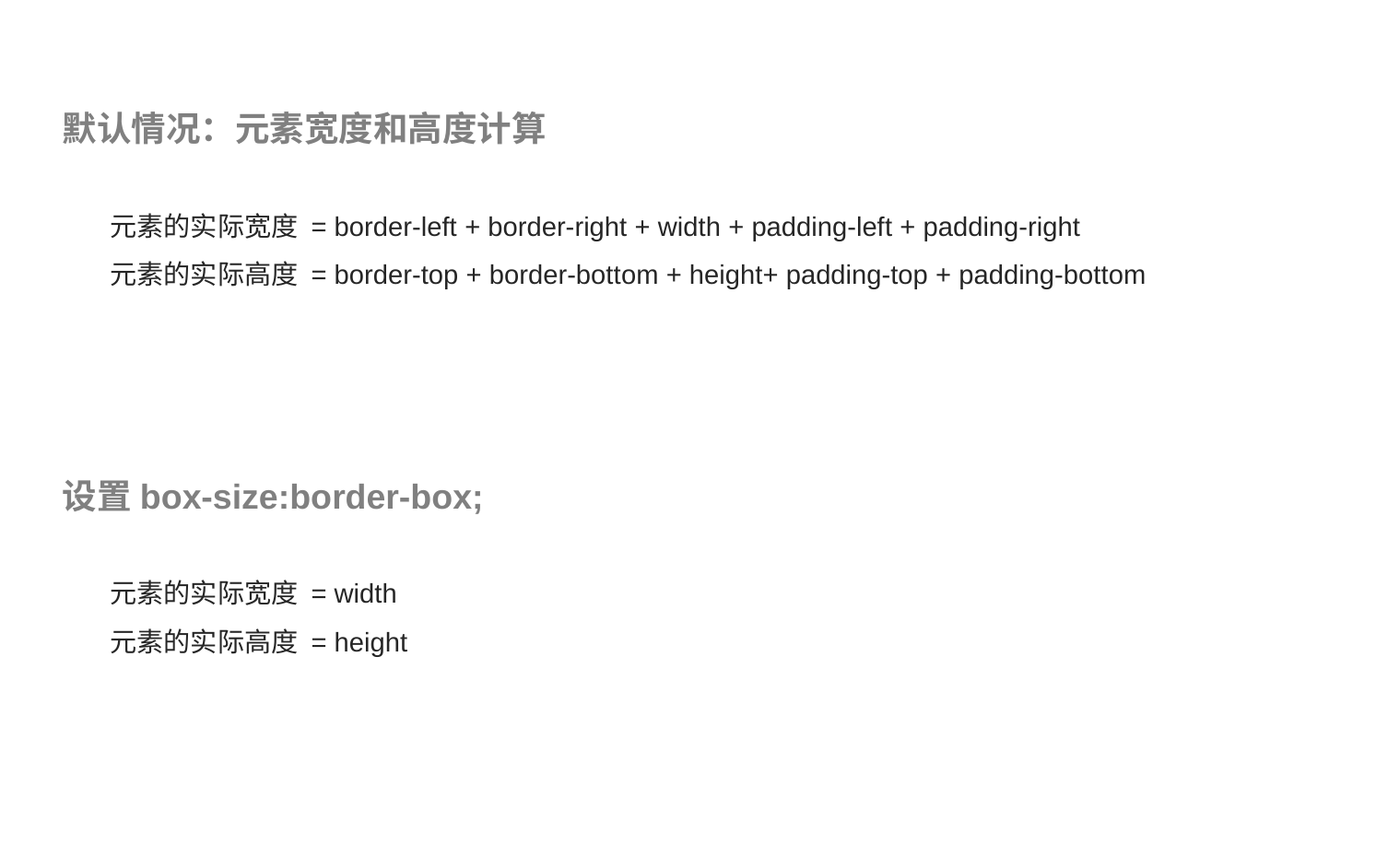

默认情况：元素宽度和高度计算
元素的实际宽度 = border-left + border-right + width + padding-left + padding-right
元素的实际高度 = border-top + border-bottom + height+ padding-top + padding-bottom
设置box-size:border-box;
元素的实际宽度 = width
元素的实际高度 = height